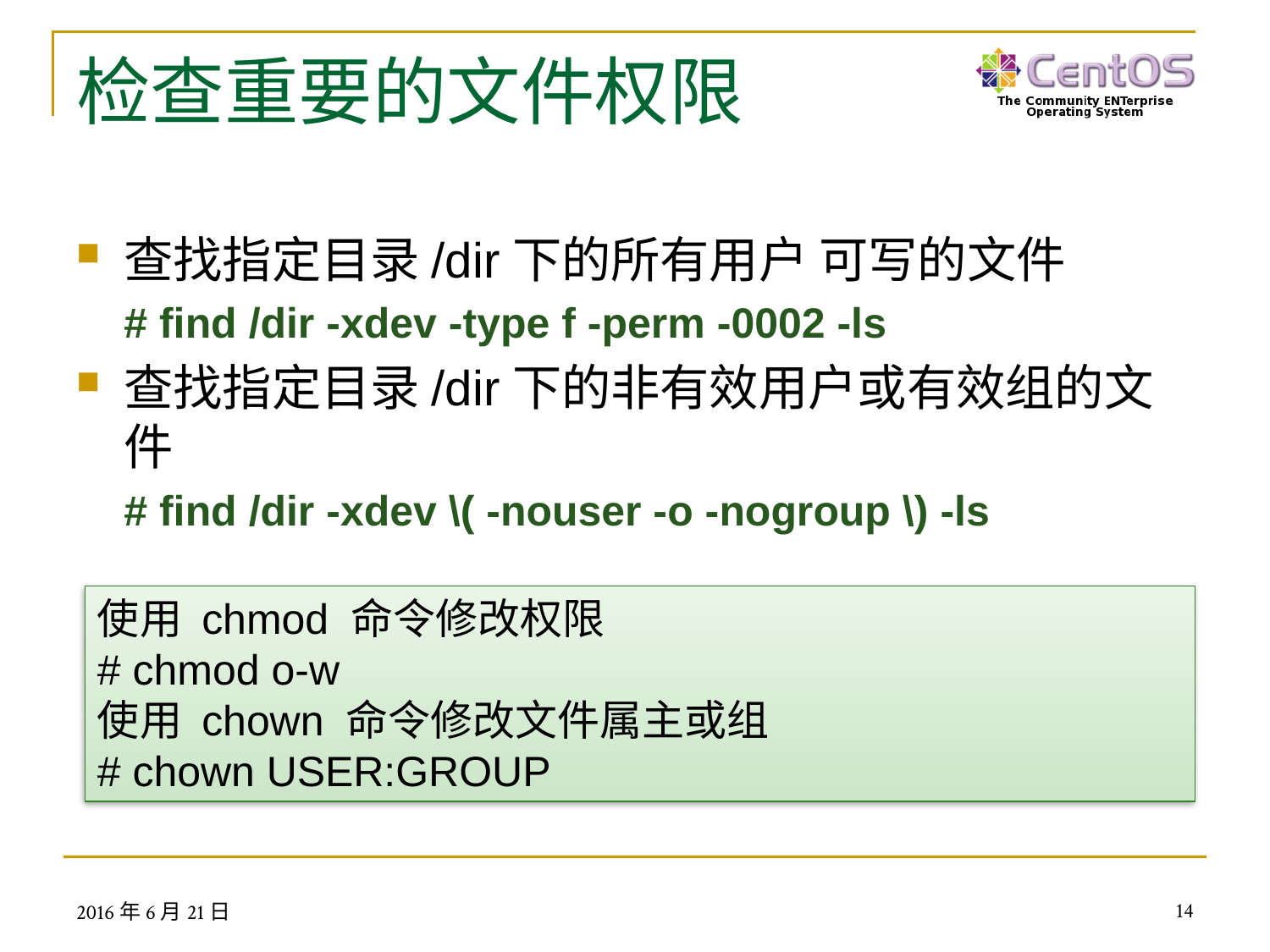

# 检查重要的文件权限
查找指定目录/dir下的所有用户 可写的文件
# find /dir -xdev -type f -perm -0002 -ls
查找指定目录/dir下的非有效用户或有效组的文件
# find /dir -xdev \( -nouser -o -nogroup \) -ls

使用 chmod 命令修改权限
# chmod o-w
使用 chown 命令修改文件属主或组
# chown USER:GROUP
2016年6月21日
14